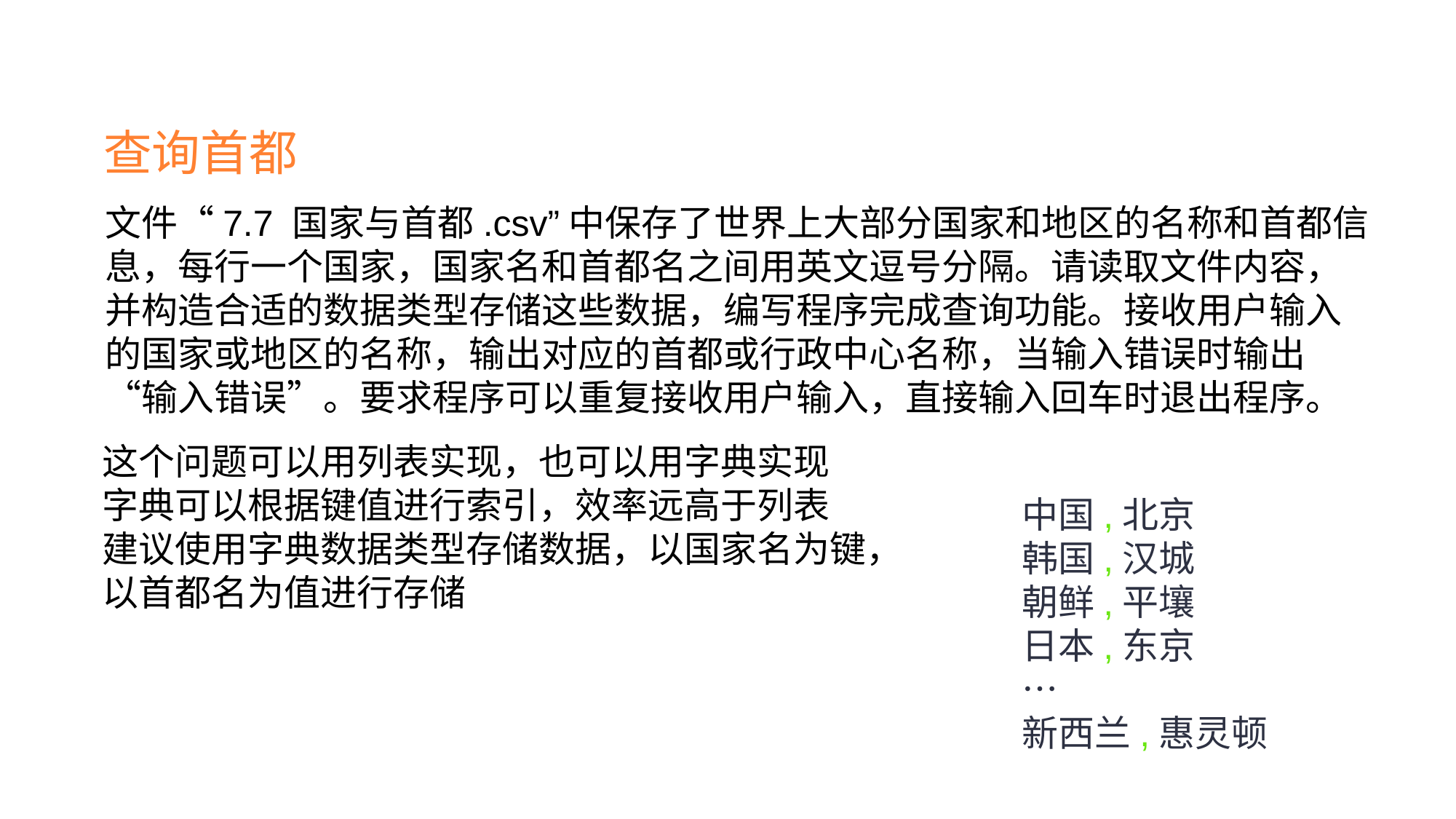

查询首都
文件“7.7 国家与首都.csv”中保存了世界上大部分国家和地区的名称和首都信息，每行一个国家，国家名和首都名之间用英文逗号分隔。请读取文件内容，并构造合适的数据类型存储这些数据，编写程序完成查询功能。接收用户输入的国家或地区的名称，输出对应的首都或行政中心名称，当输入错误时输出“输入错误”。要求程序可以重复接收用户输入，直接输入回车时退出程序。
这个问题可以用列表实现，也可以用字典实现
字典可以根据键值进行索引，效率远高于列表
建议使用字典数据类型存储数据，以国家名为键，以首都名为值进行存储
中国,北京
韩国,汉城
朝鲜,平壤
日本,东京
…
新西兰,惠灵顿